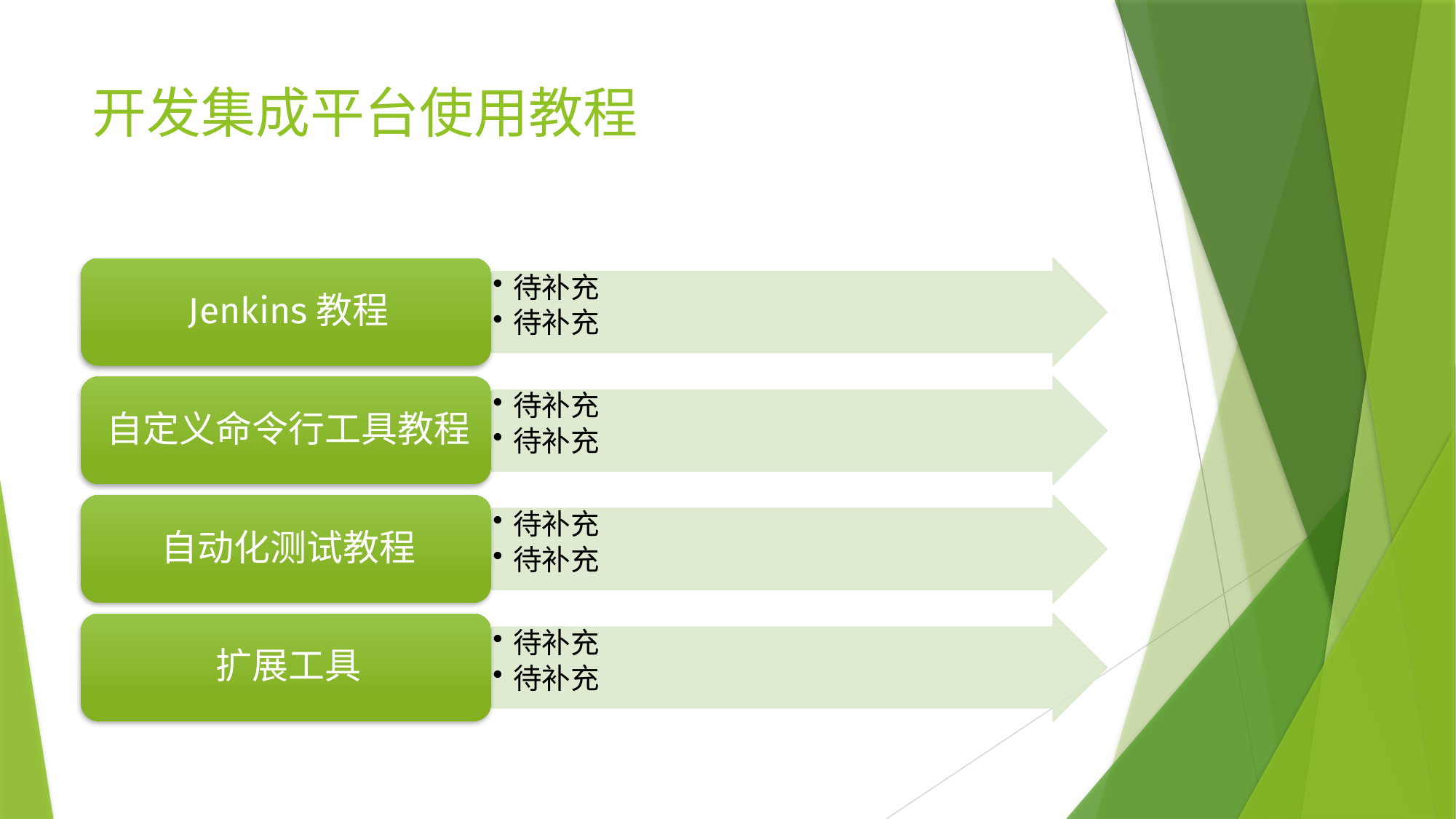

# 开发集成平台使用教程
待补充
待补充
Jenkins教程
待补充
待补充
自定义命令行工具教程
待补充
待补充
自动化测试教程
待补充
待补充
扩展工具